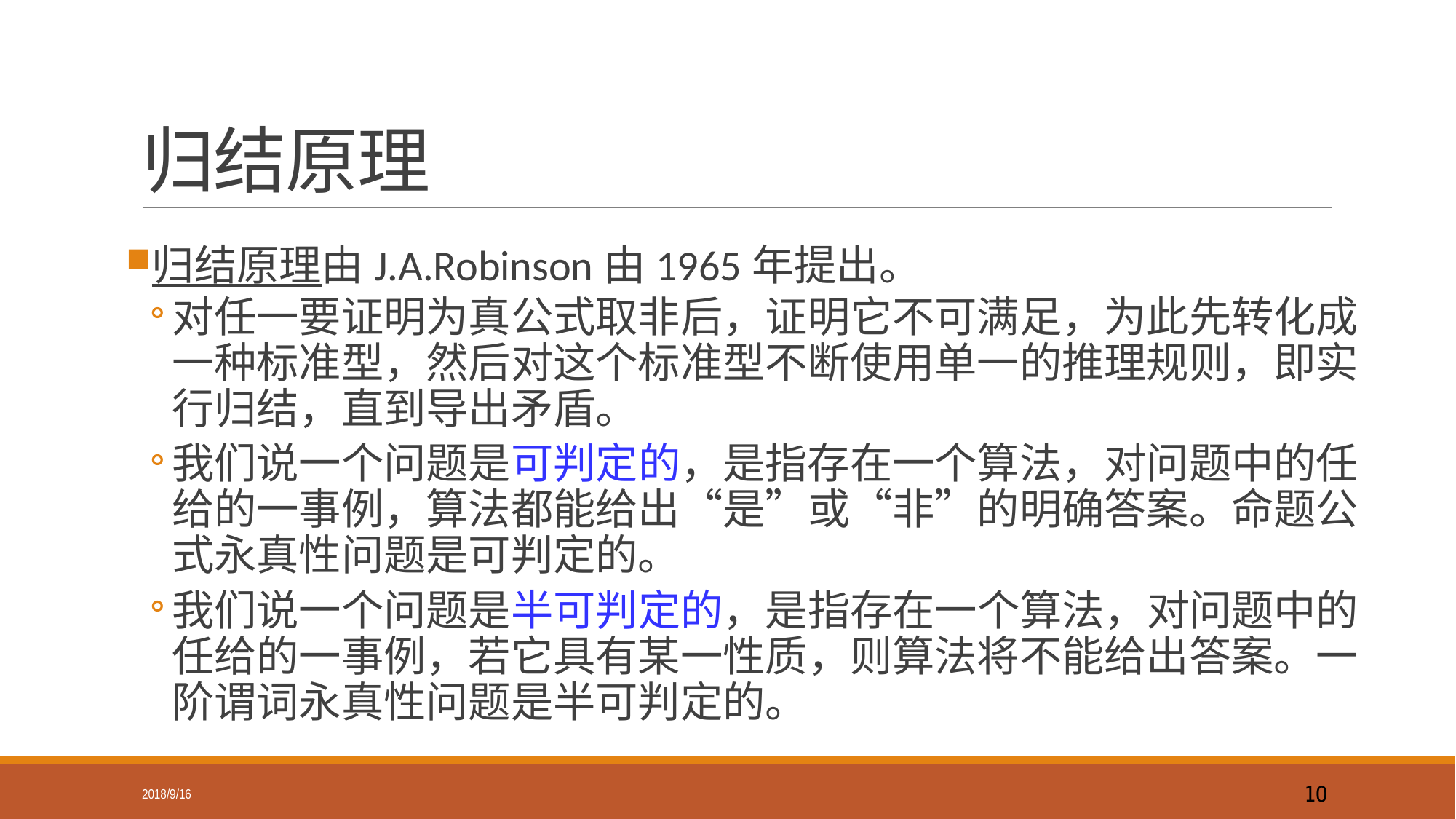

# 归结原理
归结原理由J.A.Robinson由1965年提出。
对任一要证明为真公式取非后，证明它不可满足，为此先转化成一种标准型，然后对这个标准型不断使用单一的推理规则，即实行归结，直到导出矛盾。
我们说一个问题是可判定的，是指存在一个算法，对问题中的任给的一事例，算法都能给出“是”或“非”的明确答案。命题公式永真性问题是可判定的。
我们说一个问题是半可判定的，是指存在一个算法，对问题中的任给的一事例，若它具有某一性质，则算法将不能给出答案。一阶谓词永真性问题是半可判定的。
2018/9/16
10